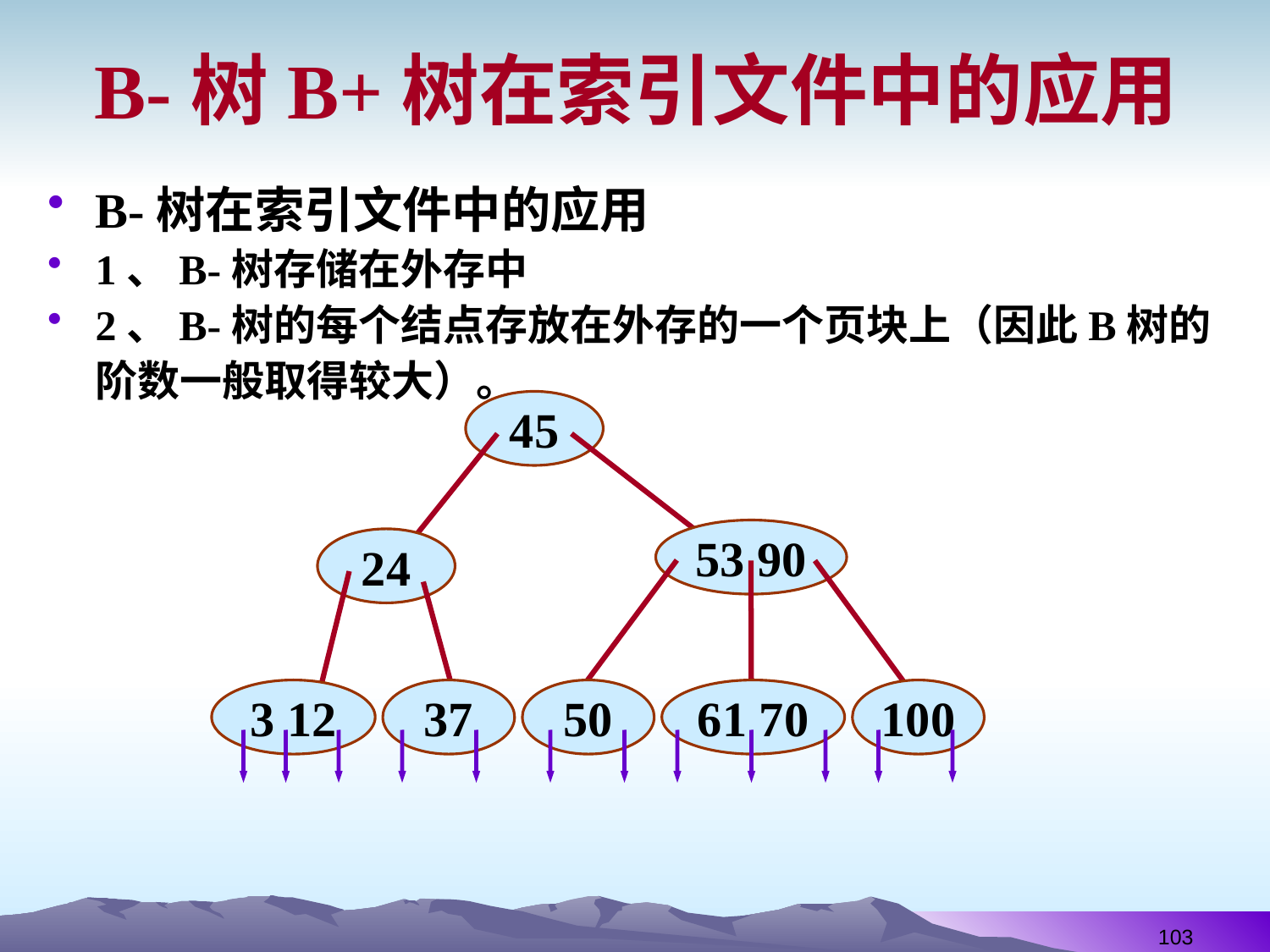

# B-树B+树在索引文件中的应用
B-树在索引文件中的应用
1、B-树存储在外存中
2、B-树的每个结点存放在外存的一个页块上（因此B树的阶数一般取得较大）。
45

53 90
24

3 12
37
50
61 70
100

103